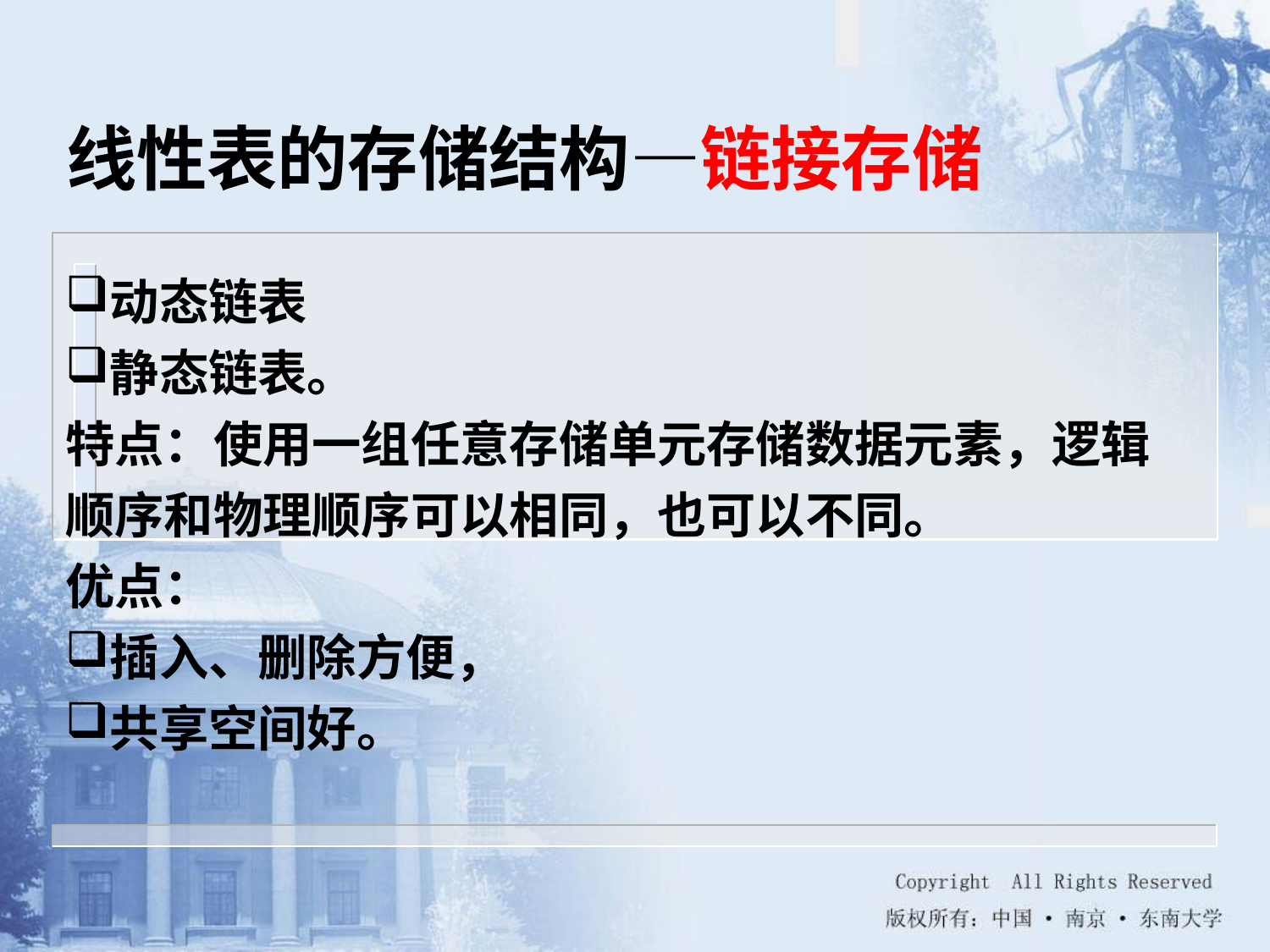

线性表的存储结构—链接存储
动态链表
静态链表。
特点：使用一组任意存储单元存储数据元素，逻辑顺序和物理顺序可以相同，也可以不同。
优点：
插入、删除方便，
共享空间好。